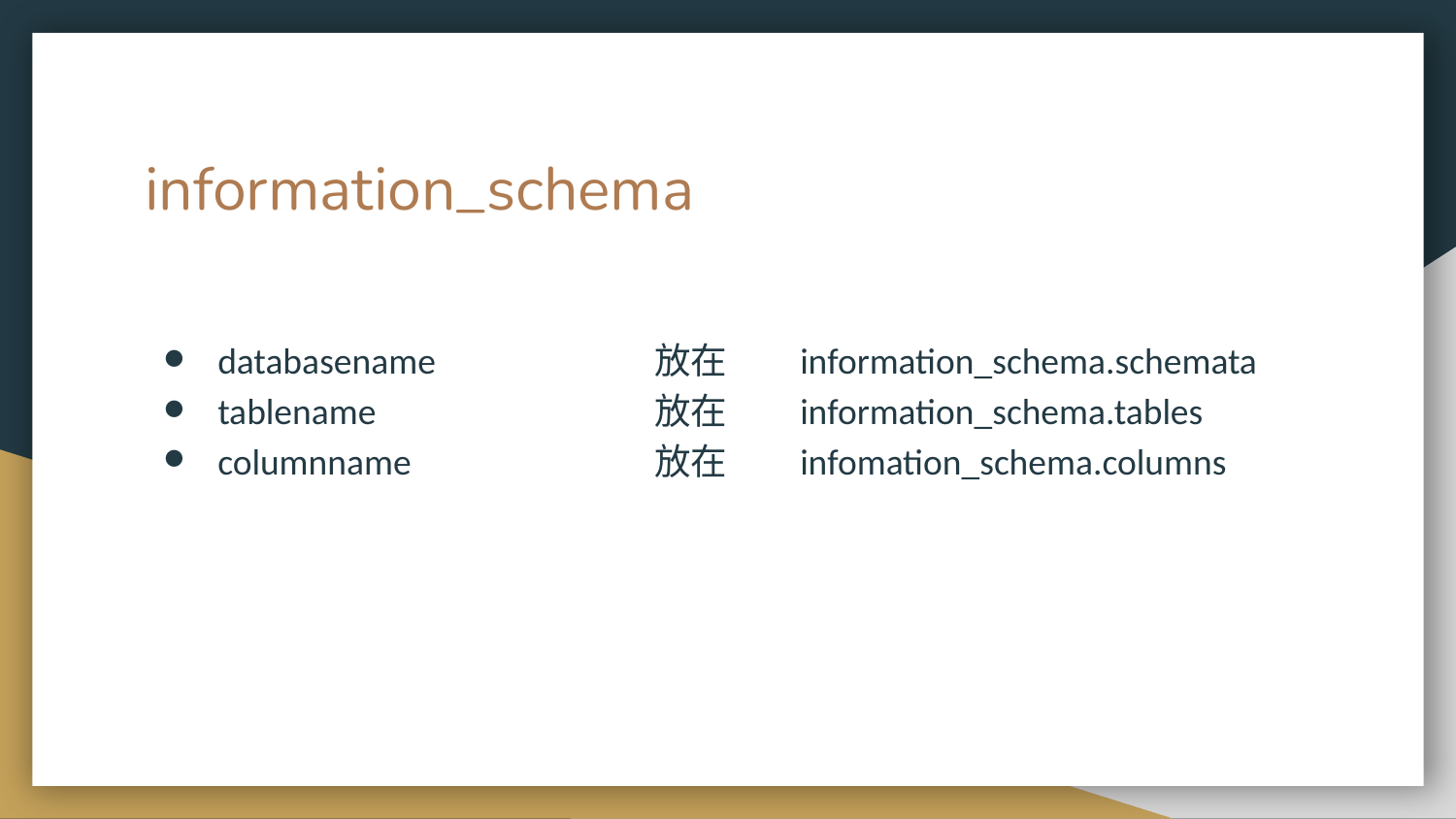

# information_schema
databasename		放在	information_schema.schemata
tablename		放在	information_schema.tables
columnname 		放在	infomation_schema.columns